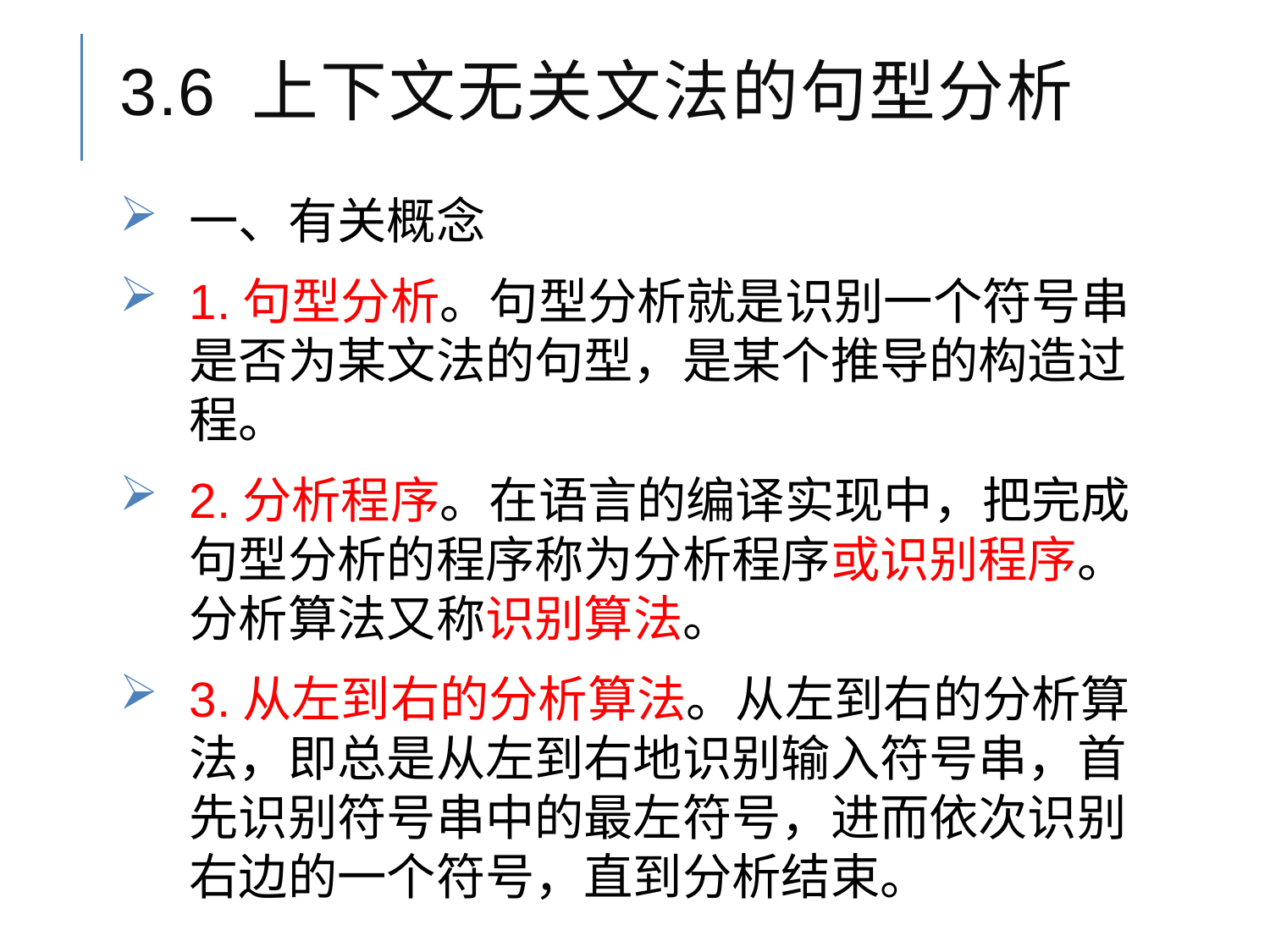

# 3.6 上下文无关文法的句型分析
一、有关概念
1.句型分析。句型分析就是识别一个符号串是否为某文法的句型，是某个推导的构造过程。
2.分析程序。在语言的编译实现中，把完成句型分析的程序称为分析程序或识别程序。分析算法又称识别算法。
3.从左到右的分析算法。从左到右的分析算法，即总是从左到右地识别输入符号串，首先识别符号串中的最左符号，进而依次识别右边的一个符号，直到分析结束。
57